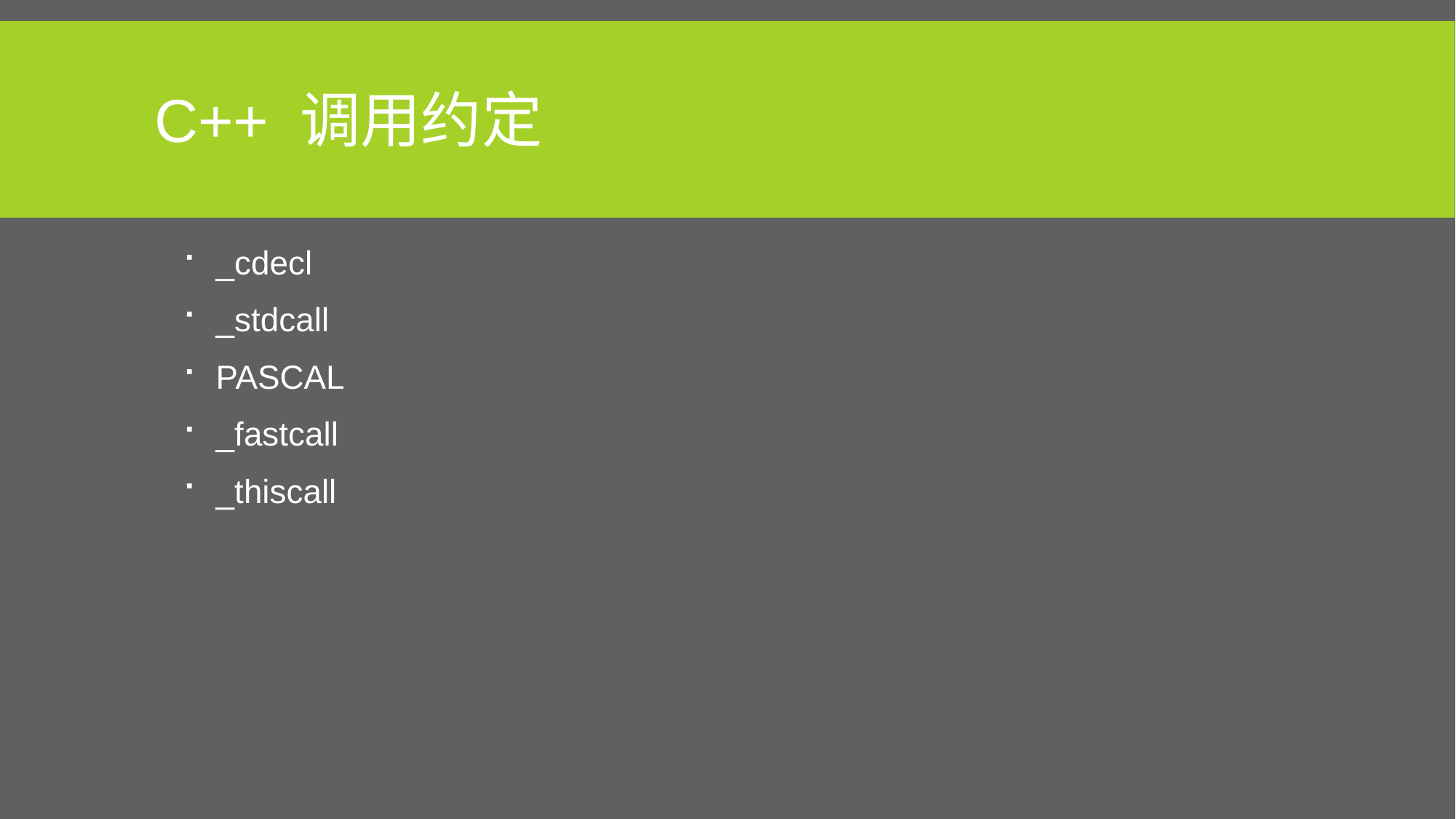

# C++ 调用约定
_cdecl
_stdcall
PASCAL
_fastcall
_thiscall